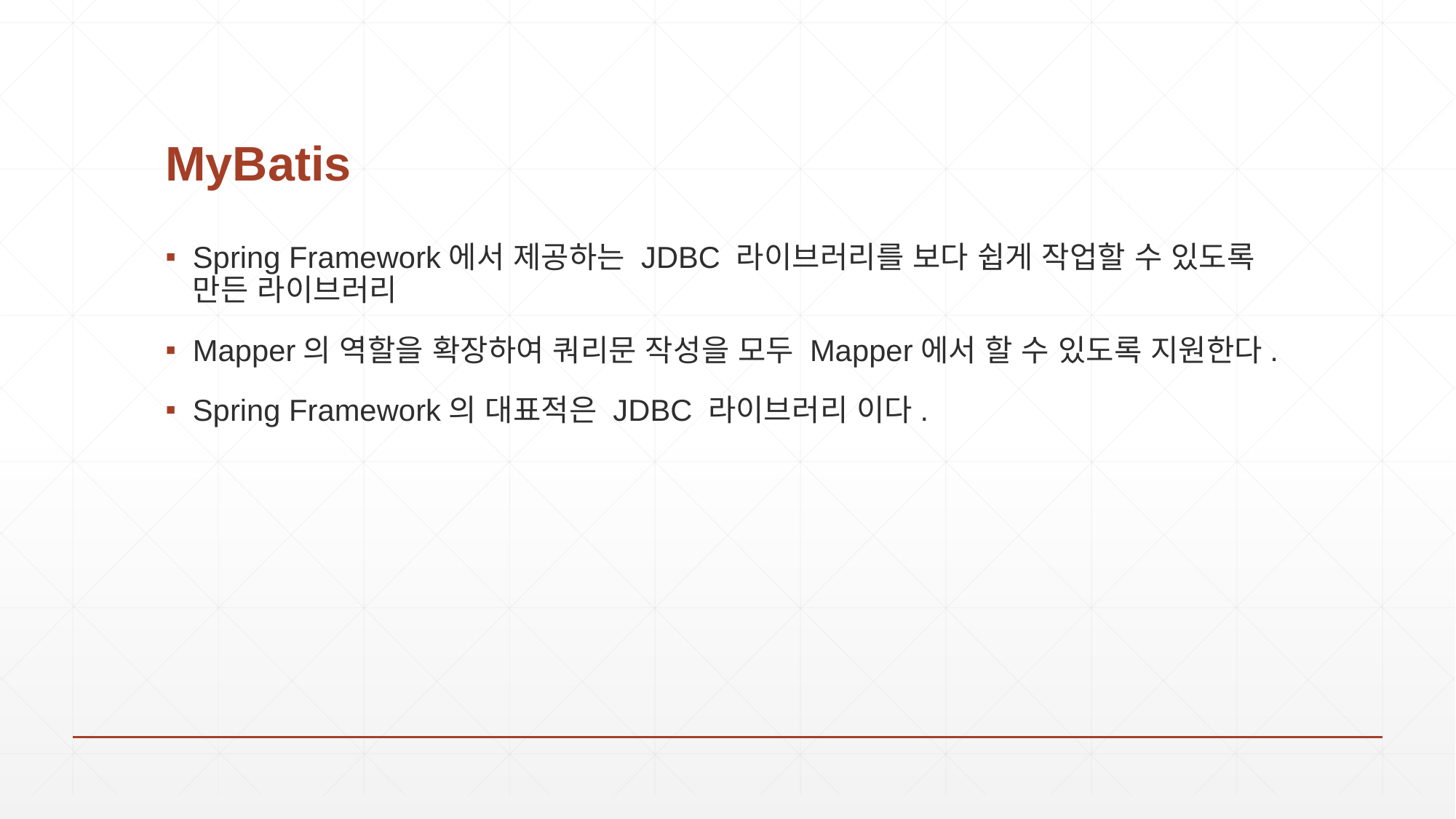

# MyBatis
Spring Framework에서 제공하는 JDBC 라이브러리를 보다 쉽게 작업할 수 있도록 만든 라이브러리
Mapper의 역할을 확장하여 쿼리문 작성을 모두 Mapper에서 할 수 있도록 지원한다.
Spring Framework의 대표적은 JDBC 라이브러리 이다.